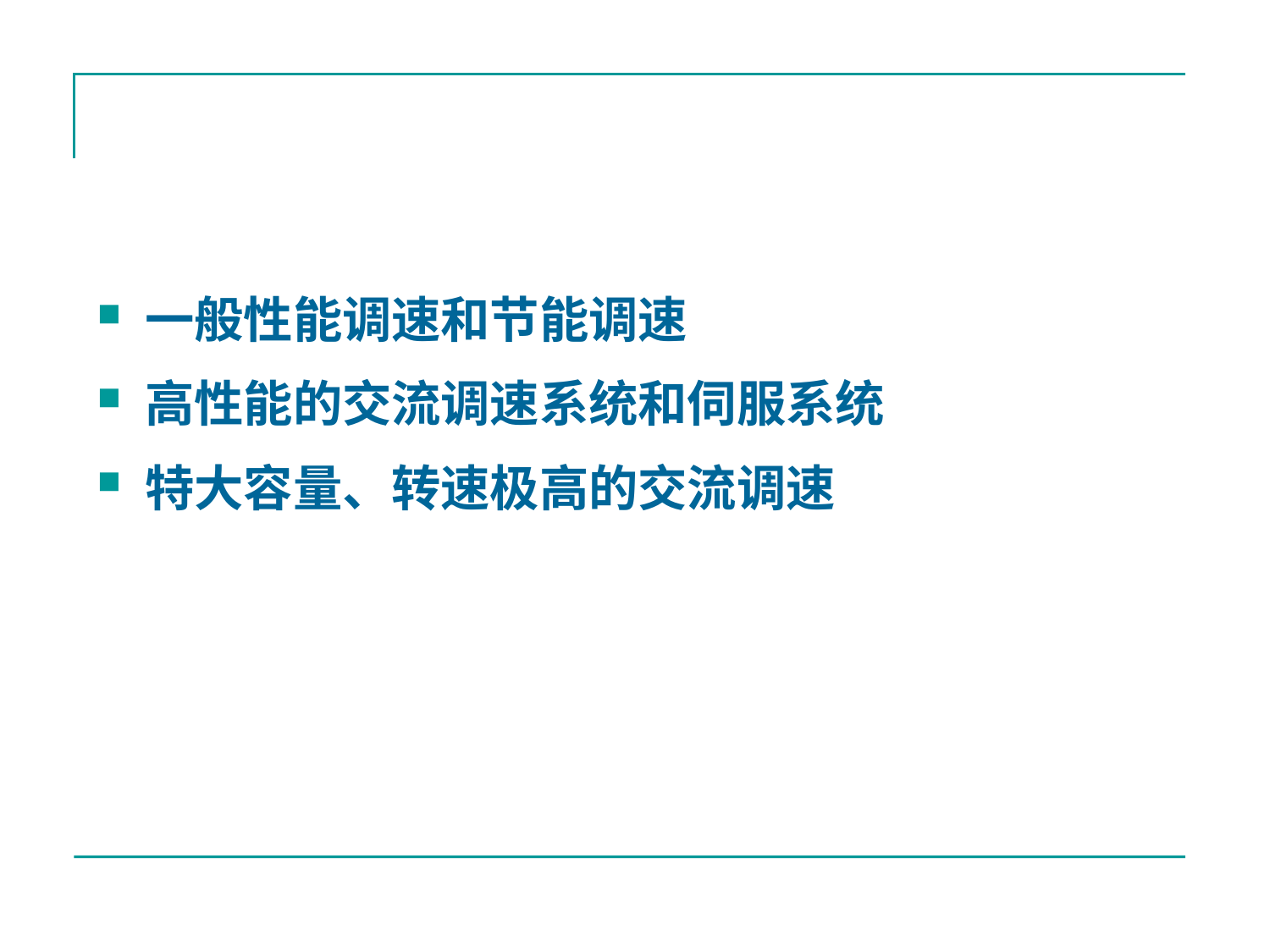

#
一般性能调速和节能调速
高性能的交流调速系统和伺服系统
特大容量、转速极高的交流调速